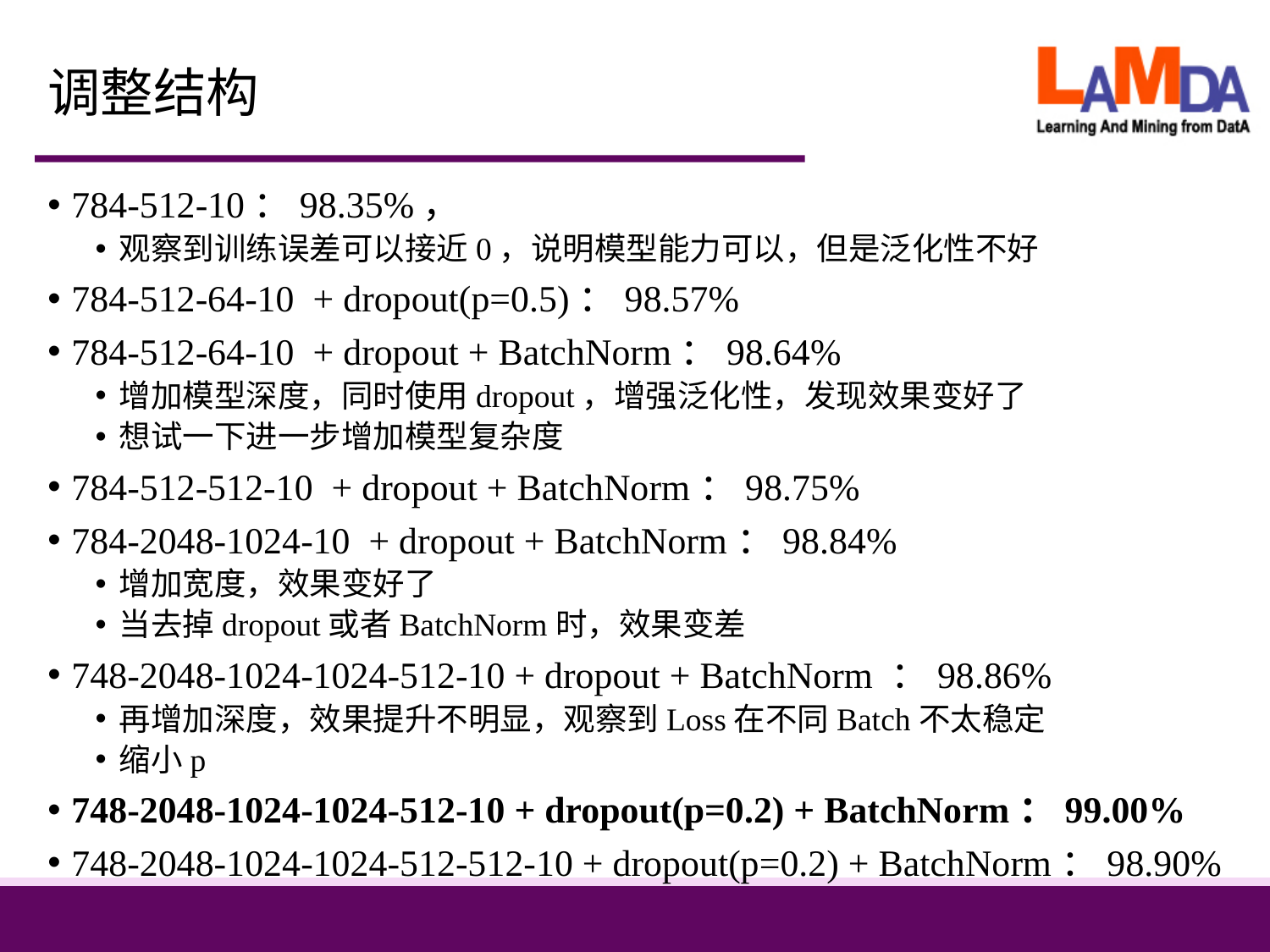

# 调整结构
784-512-10：98.35%，
观察到训练误差可以接近0，说明模型能力可以，但是泛化性不好
784-512-64-10  + dropout(p=0.5)：98.57%
784-512-64-10  + dropout + BatchNorm：98.64%
增加模型深度，同时使用dropout，增强泛化性，发现效果变好了
想试一下进一步增加模型复杂度
784-512-512-10  + dropout + BatchNorm：98.75%
784-2048-1024-10  + dropout + BatchNorm：98.84%
增加宽度，效果变好了
当去掉dropout或者BatchNorm时，效果变差
748-2048-1024-1024-512-10 + dropout + BatchNorm ：98.86%
再增加深度，效果提升不明显，观察到Loss在不同Batch不太稳定
缩小p
748-2048-1024-1024-512-10 + dropout(p=0.2) + BatchNorm：99.00%
748-2048-1024-1024-512-512-10 + dropout(p=0.2) + BatchNorm：98.90%